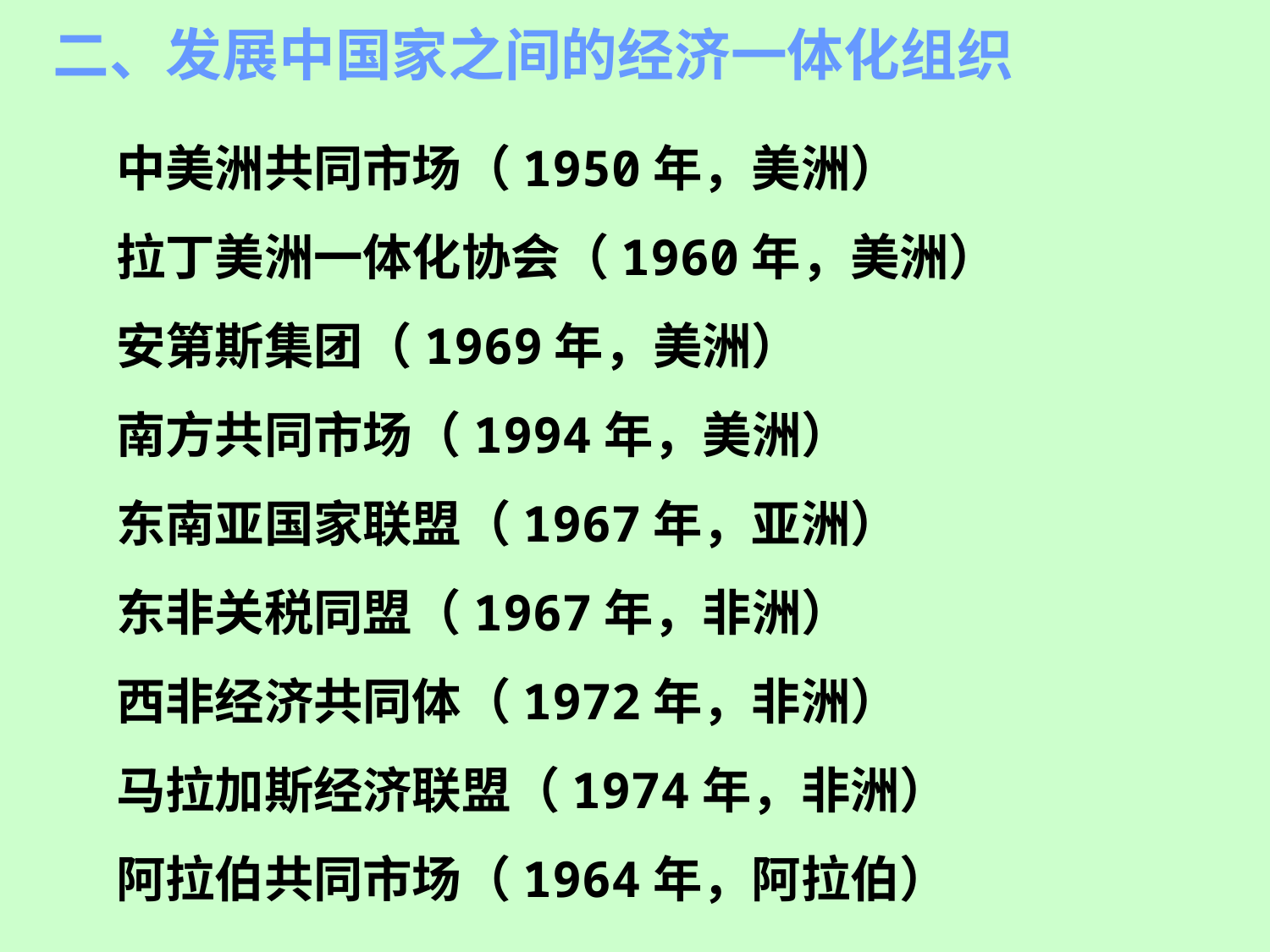

二、发展中国家之间的经济一体化组织

中美洲共同市场（1950年，美洲）
拉丁美洲一体化协会（1960年，美洲）
安第斯集团（1969年，美洲）
南方共同市场（1994年，美洲）
东南亚国家联盟（1967年，亚洲）
东非关税同盟（1967年，非洲）
西非经济共同体（1972年，非洲）
马拉加斯经济联盟（1974年，非洲）
阿拉伯共同市场（1964年，阿拉伯）
19